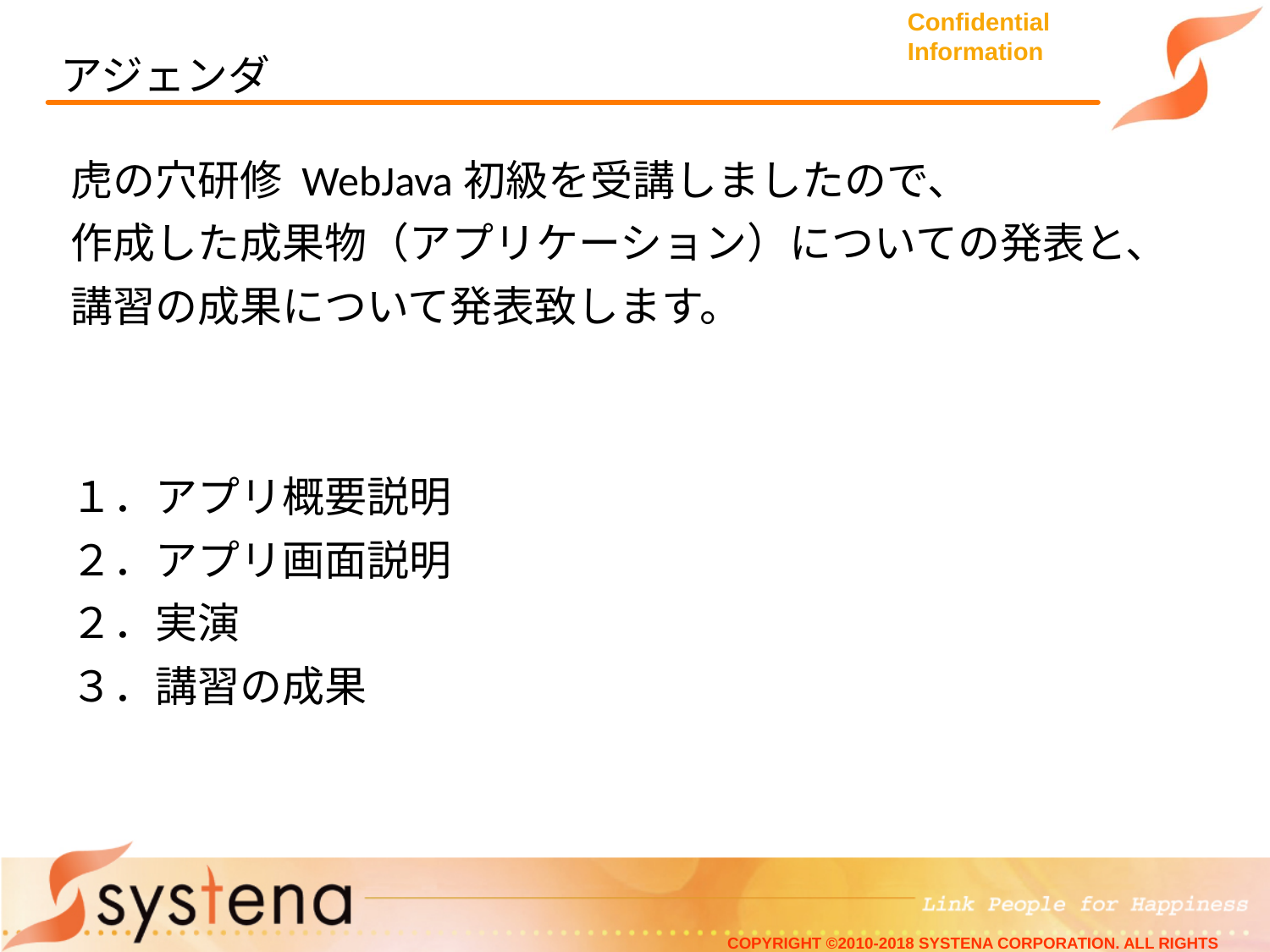

# アジェンダ
虎の穴研修 WebJava初級を受講しましたので、
作成した成果物（アプリケーション）についての発表と、
講習の成果について発表致します。

１．アプリ概要説明
２．アプリ画面説明
２．実演
３．講習の成果